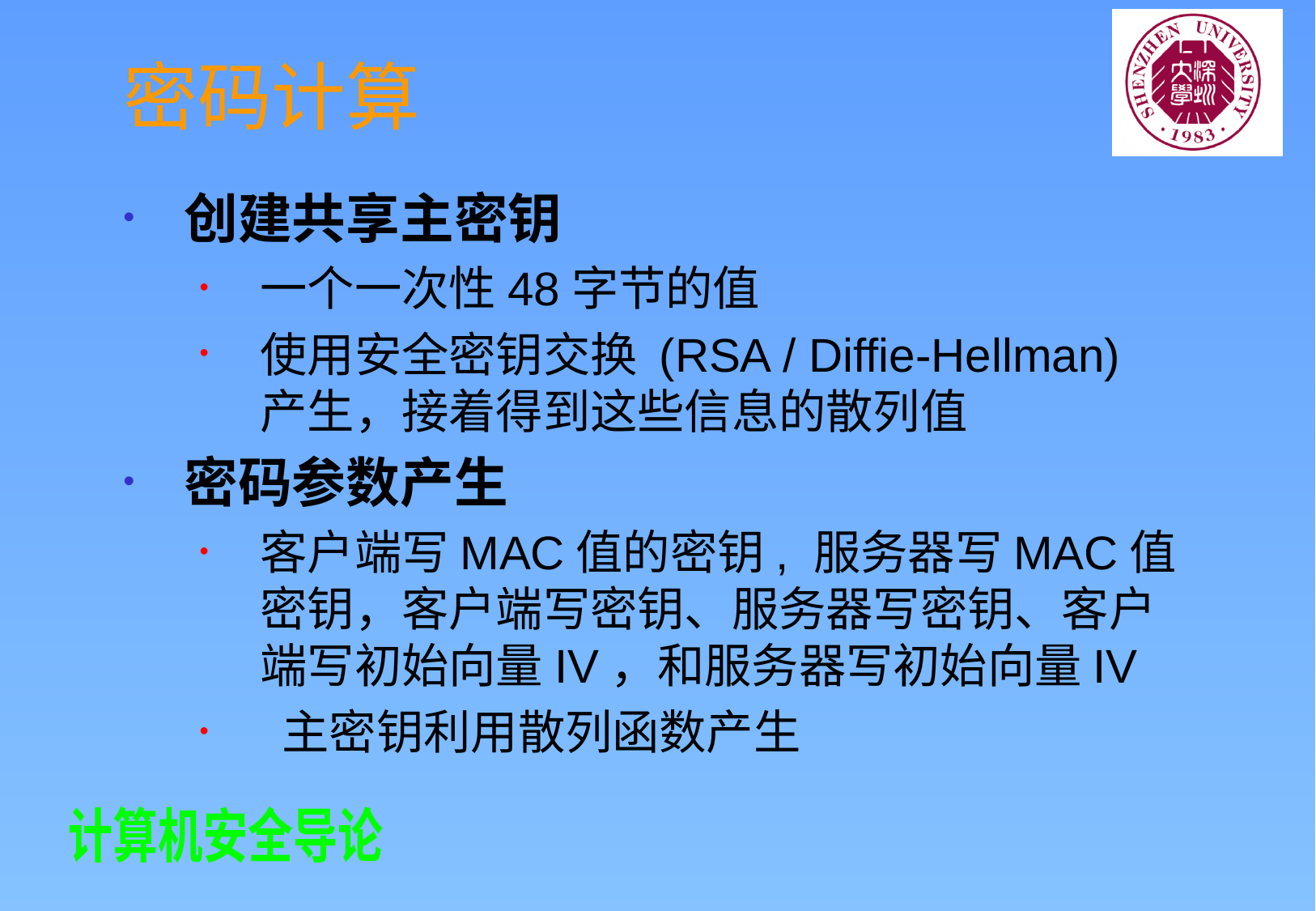

# 密码计算
创建共享主密钥
一个一次性48字节的值
使用安全密钥交换 (RSA / Diffie-Hellman) 产生，接着得到这些信息的散列值
密码参数产生
客户端写MAC值的密钥, 服务器写MAC值密钥，客户端写密钥、服务器写密钥、客户端写初始向量IV，和服务器写初始向量IV
 主密钥利用散列函数产生